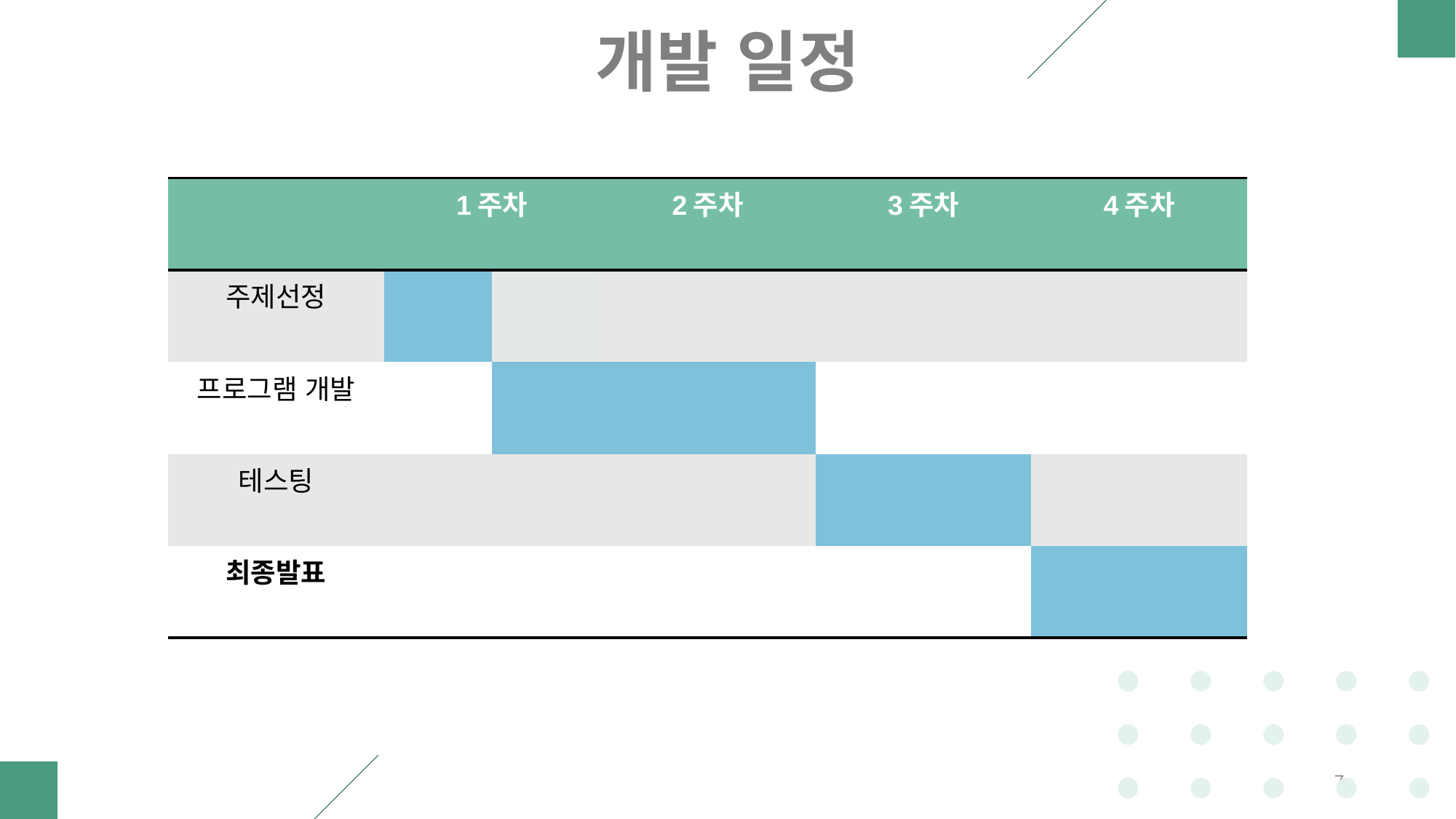

개발 일정

|  | 1주차 |  | 2주차 | 3주차 | 4주차 |
| --- | --- | --- | --- | --- | --- |
| 주제선정 |  |  |  |  |  |
| 프로그램 개발 |  |  |  |  |  |
| 테스팅 |  |  |  |  |  |
| 최종발표 |  |  |  |  |  |

7